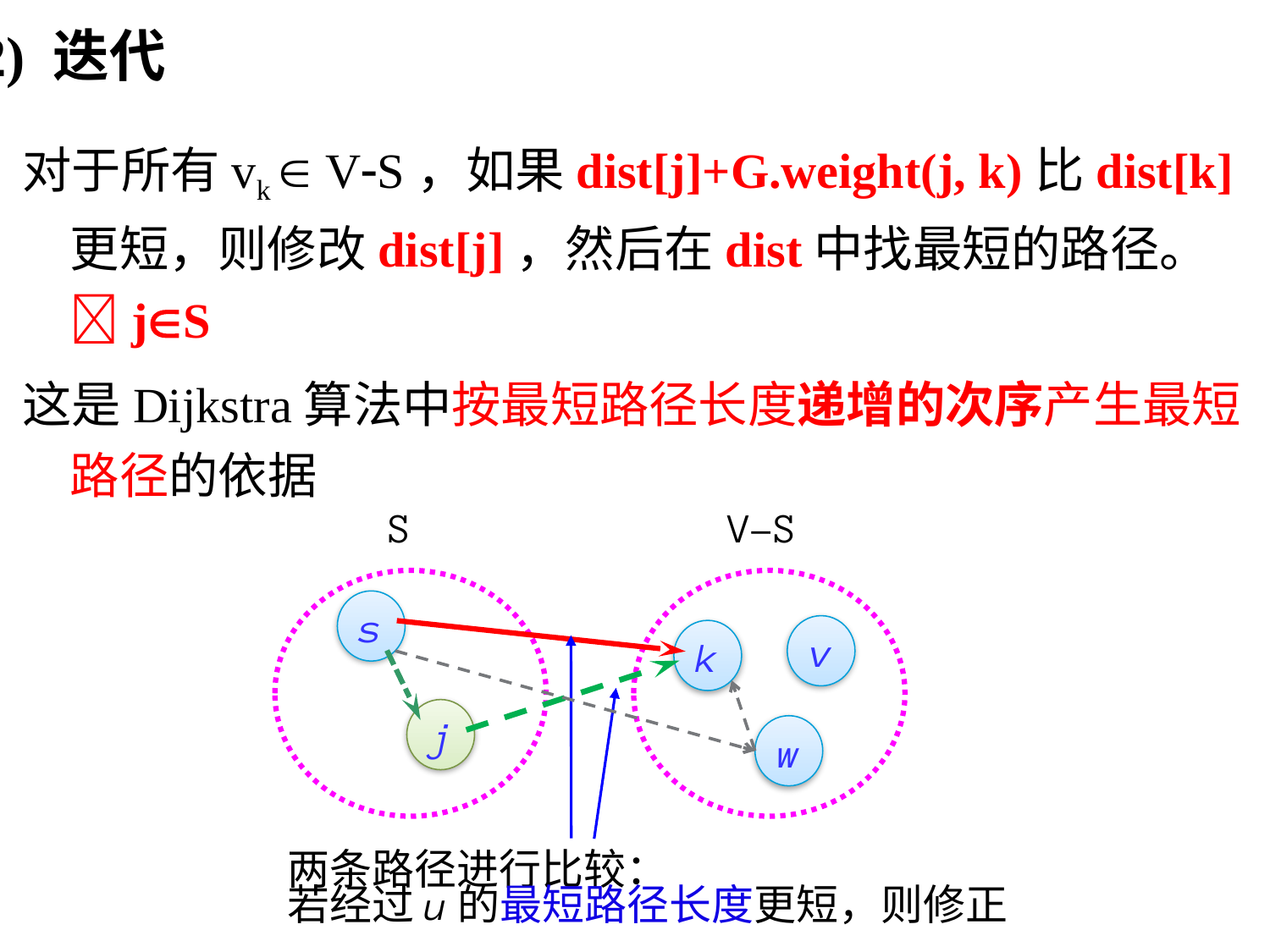

(2) 迭代
对于所有vk ∈ V−S，如果dist[j]+G.weight(j, k)比dist[k]更短，则修改dist[j]，然后在dist中找最短的路径。∀j∈S
这是Dijkstra算法中按最短路径长度递增的次序产生最短路径的依据
S
V-S

s
v
k

两条路径进行比较：
若经过u的最短路径长度更短，则修正

j
w